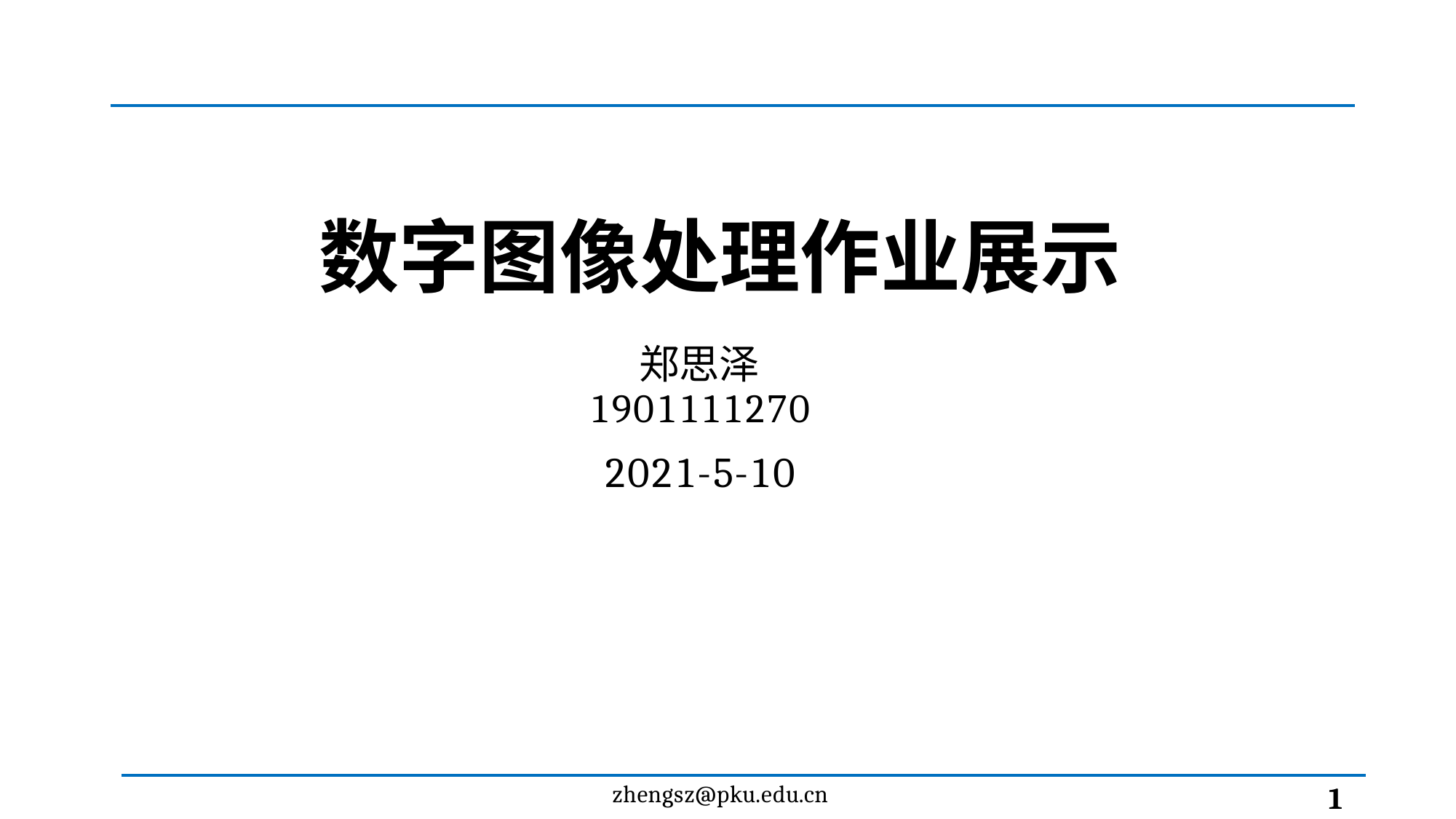

# 数字图像处理作业展示
郑思泽
1901111270
2021-5-10
1
zhengsz@pku.edu.cn